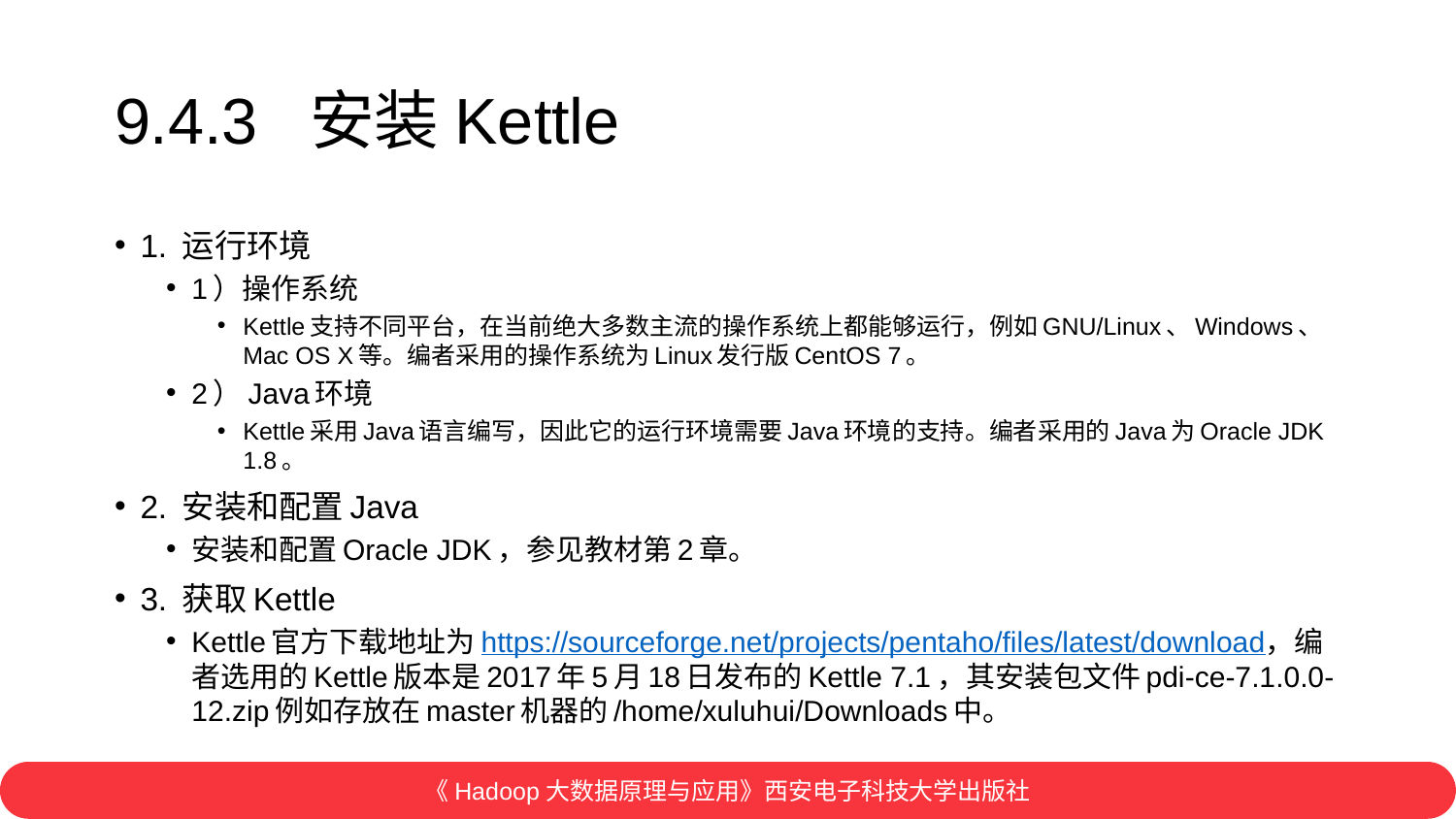

# 9.4.3  安装Kettle
1. 运行环境
1）操作系统
Kettle支持不同平台，在当前绝大多数主流的操作系统上都能够运行，例如GNU/Linux、Windows、Mac OS X等。编者采用的操作系统为Linux发行版CentOS 7。
2）Java环境
Kettle采用Java语言编写，因此它的运行环境需要Java环境的支持。编者采用的Java为Oracle JDK 1.8。
2. 安装和配置Java
安装和配置Oracle JDK，参见教材第2章。
3. 获取Kettle
Kettle官方下载地址为https://sourceforge.net/projects/pentaho/files/latest/download，编者选用的Kettle版本是2017年5月18日发布的Kettle 7.1，其安装包文件pdi-ce-7.1.0.0-12.zip例如存放在master机器的/home/xuluhui/Downloads中。